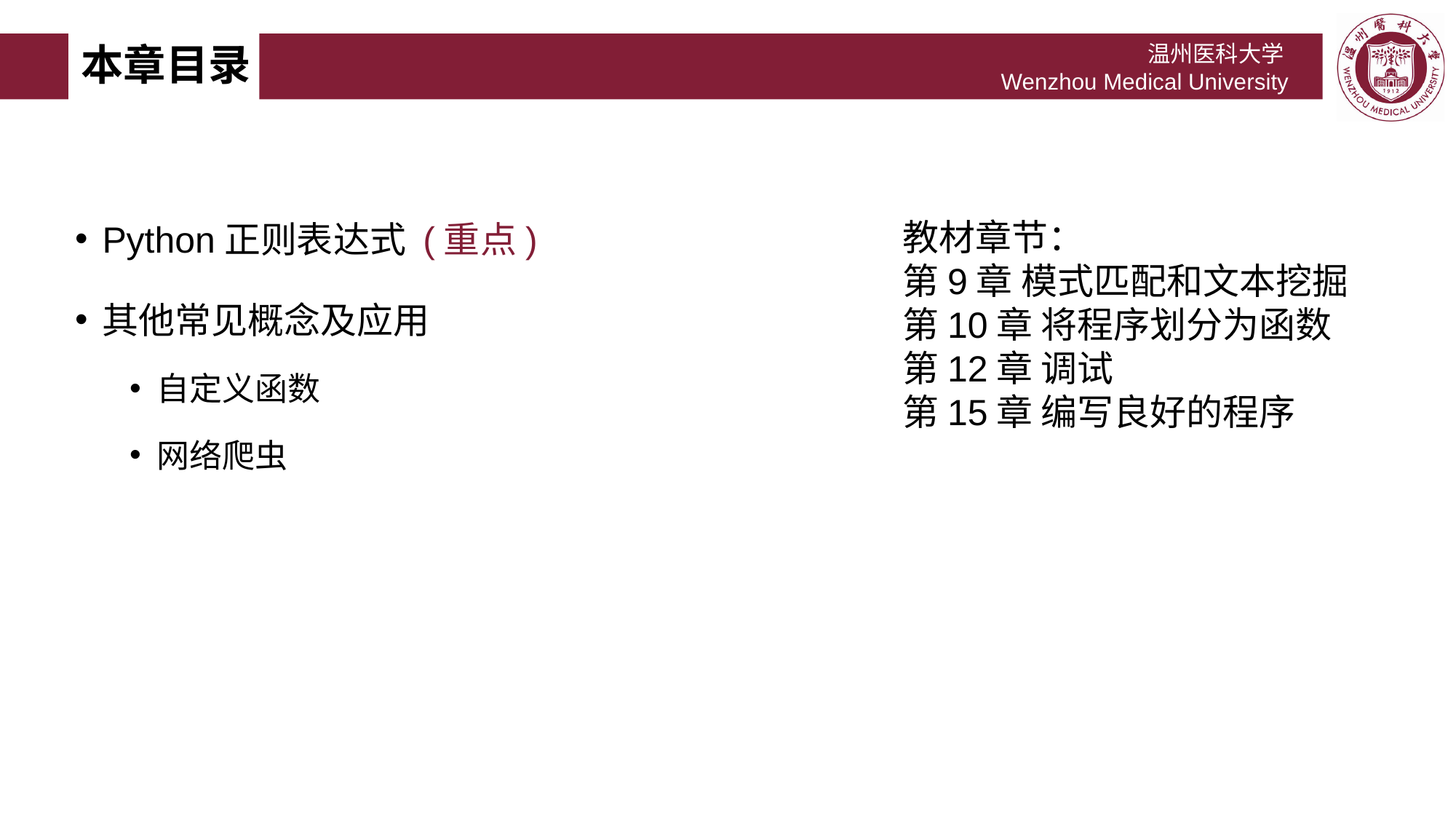

# 本章目录
Python正则表达式 (重点)
其他常见概念及应用
自定义函数
网络爬虫

教材章节：
第9章 模式匹配和文本挖掘
第10章 将程序划分为函数
第12章 调试
第15章 编写良好的程序